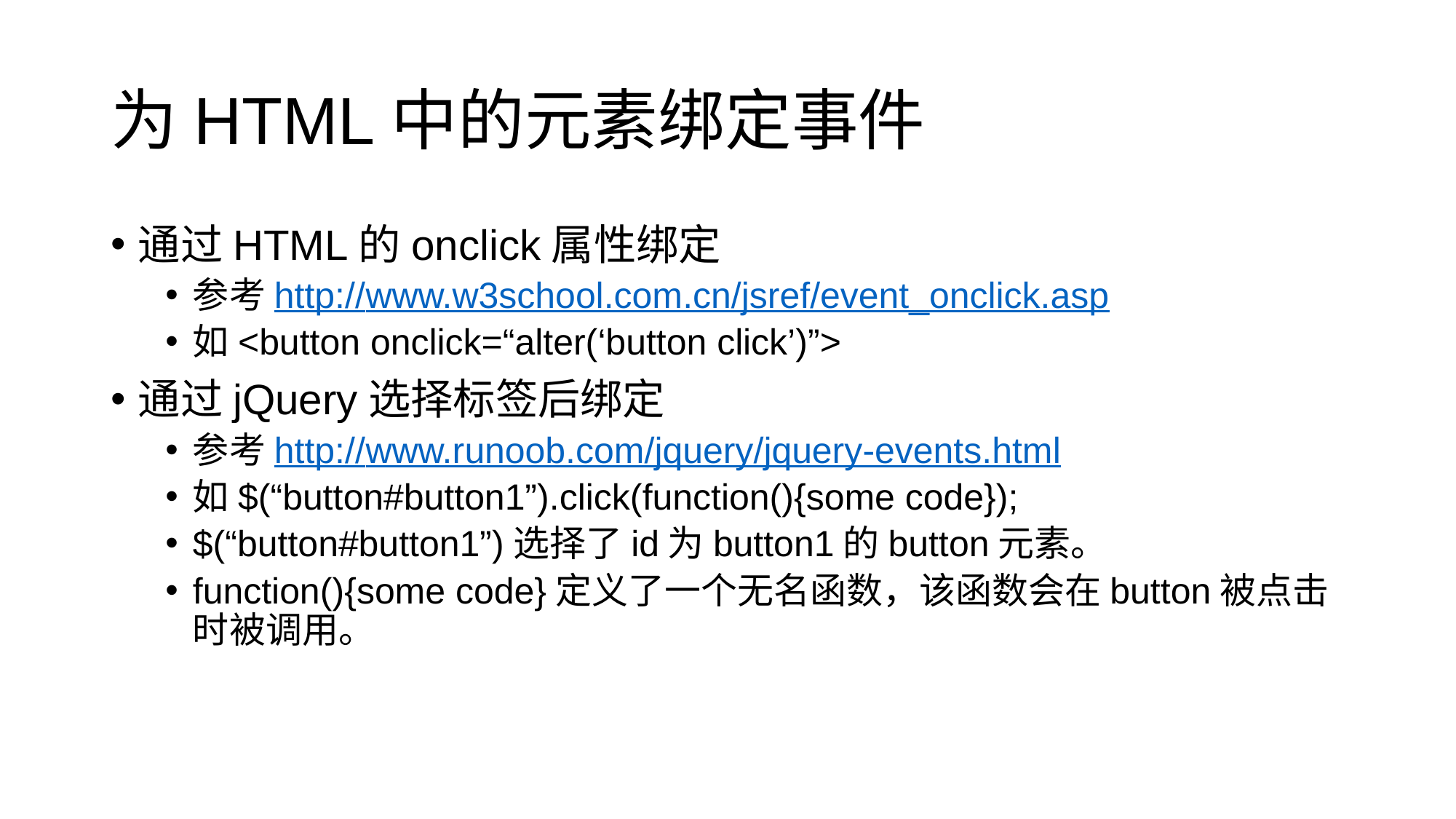

# 为HTML中的元素绑定事件
通过HTML的onclick属性绑定
参考http://www.w3school.com.cn/jsref/event_onclick.asp
如<button onclick=“alter(‘button click’)”>
通过jQuery选择标签后绑定
参考http://www.runoob.com/jquery/jquery-events.html
如$(“button#button1”).click(function(){some code});
$(“button#button1”)选择了id为button1的button元素。
function(){some code}定义了一个无名函数，该函数会在button被点击时被调用。